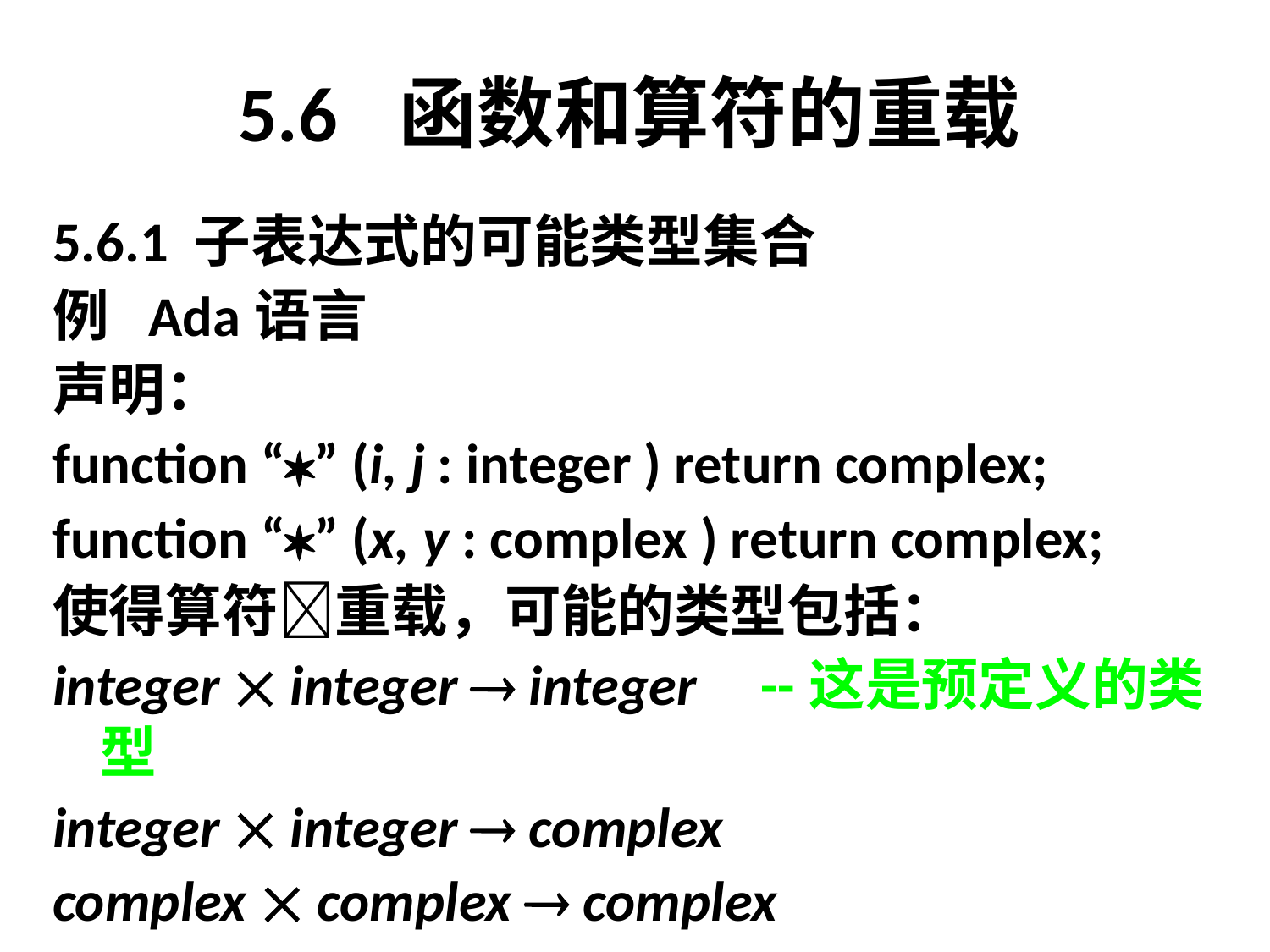

# 5.6  函数和算符的重载
5.6.1 子表达式的可能类型集合
例  Ada语言
声明：
function “∗” (i, j : integer ) return complex;
function “∗” (x, y : complex ) return complex;
使得算符∗重载，可能的类型包括：
integer × integer → integer	  --这是预定义的类型
integer × integer → complex
complex × complex → complex